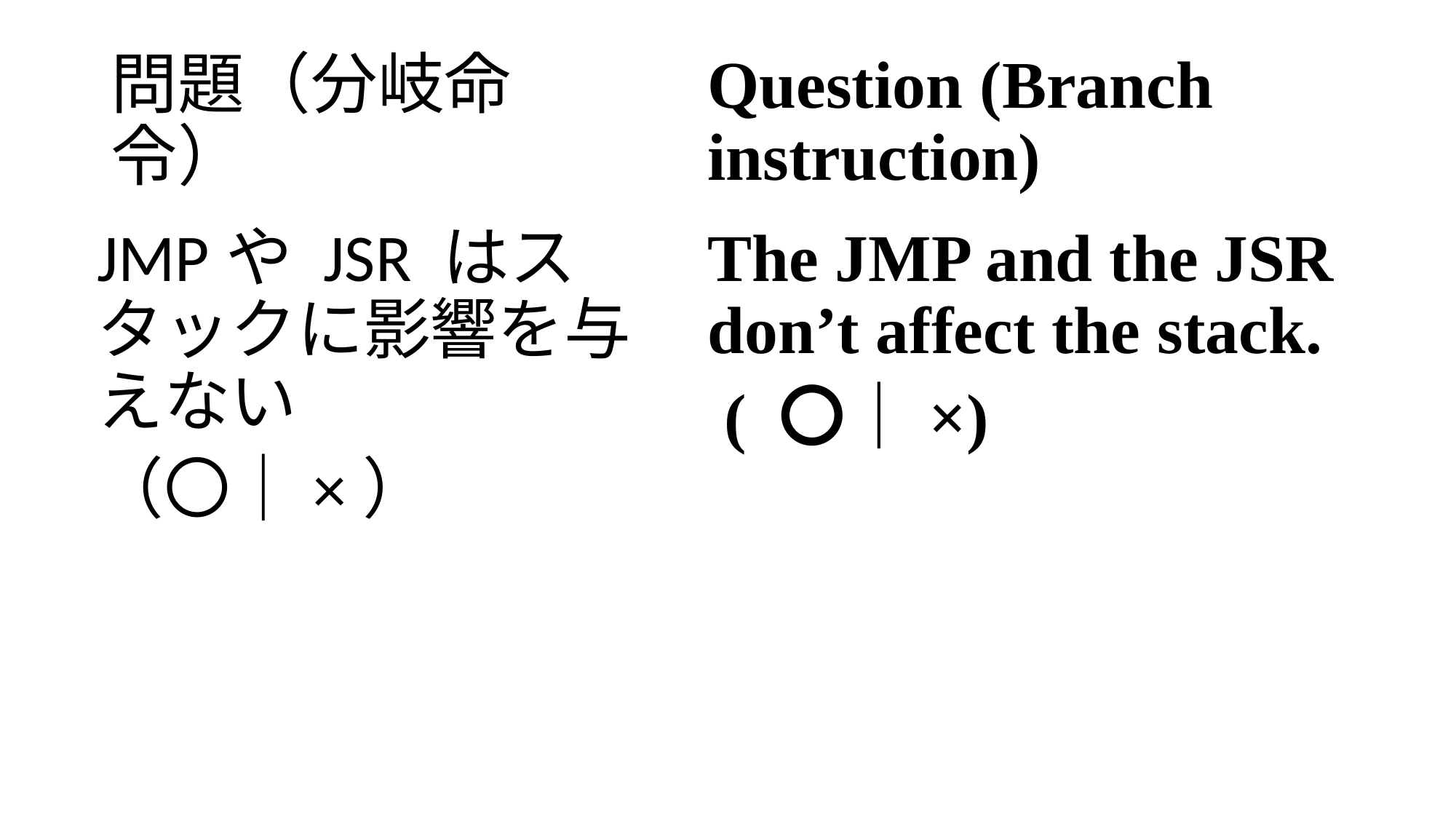

問題（分岐命令）
# Question (Branch instruction)
JMPや JSR はスタックに影響を与えない
（〇｜×）
The JMP and the JSR don’t affect the stack.
 ( 〇｜×)